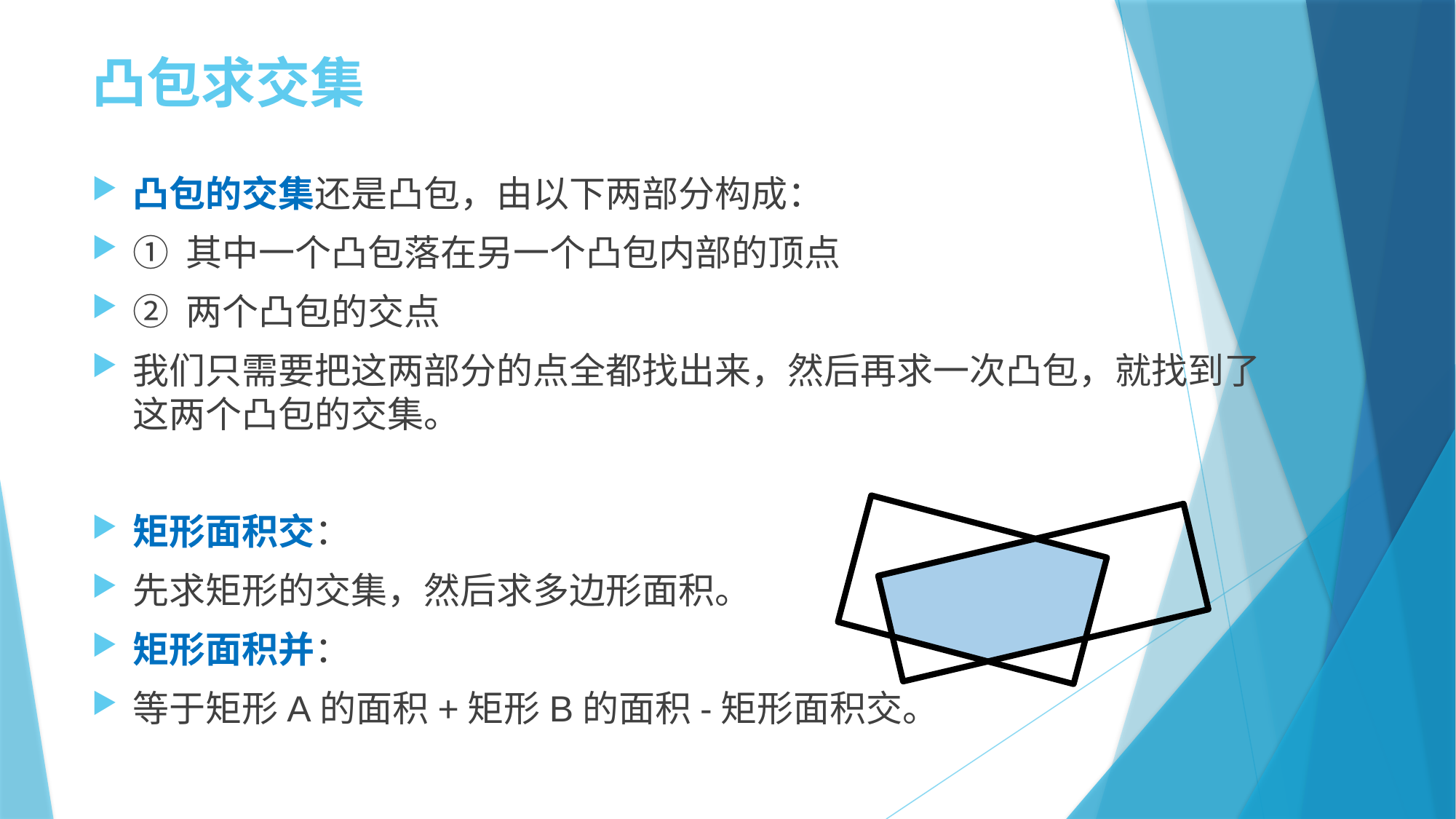

# 凸包求交集
凸包的交集还是凸包，由以下两部分构成：
① 其中一个凸包落在另一个凸包内部的顶点
② 两个凸包的交点
我们只需要把这两部分的点全都找出来，然后再求一次凸包，就找到了这两个凸包的交集。

矩形面积交：
先求矩形的交集，然后求多边形面积。
矩形面积并：
等于矩形A的面积+矩形B的面积-矩形面积交。